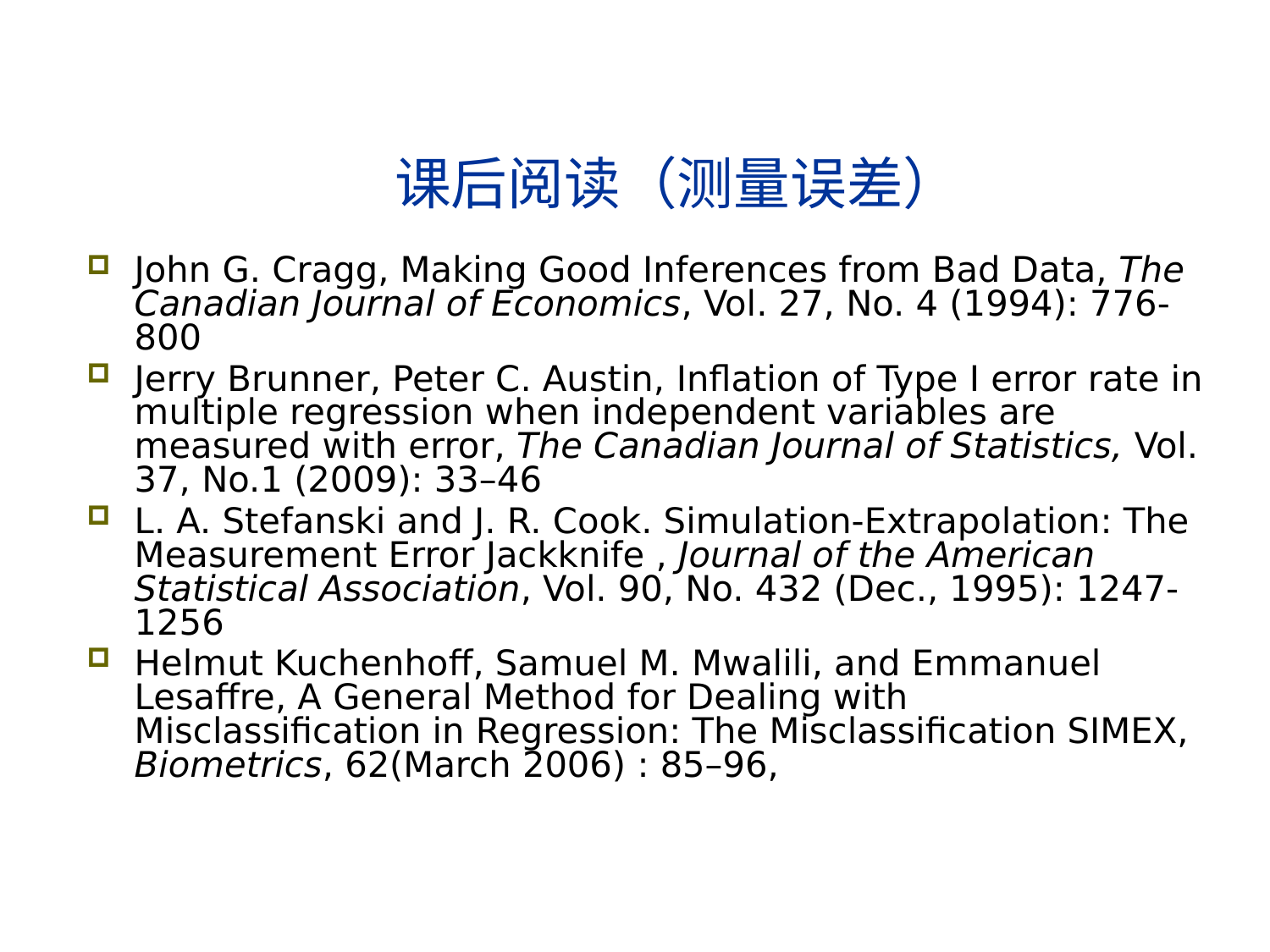

# 课后阅读（测量误差）
John G. Cragg, Making Good Inferences from Bad Data, The Canadian Journal of Economics, Vol. 27, No. 4 (1994): 776-800
Jerry Brunner, Peter C. Austin, Inflation of Type I error rate in multiple regression when independent variables are measured with error, The Canadian Journal of Statistics, Vol. 37, No.1 (2009): 33–46
L. A. Stefanski and J. R. Cook. Simulation-Extrapolation: The Measurement Error Jackknife , Journal of the American Statistical Association, Vol. 90, No. 432 (Dec., 1995): 1247- 1256
Helmut Kuchenhoﬀ, Samuel M. Mwalili, and Emmanuel Lesaﬀre, A General Method for Dealing with Misclassiﬁcation in Regression: The Misclassiﬁcation SIMEX, Biometrics, 62(March 2006) : 85–96,